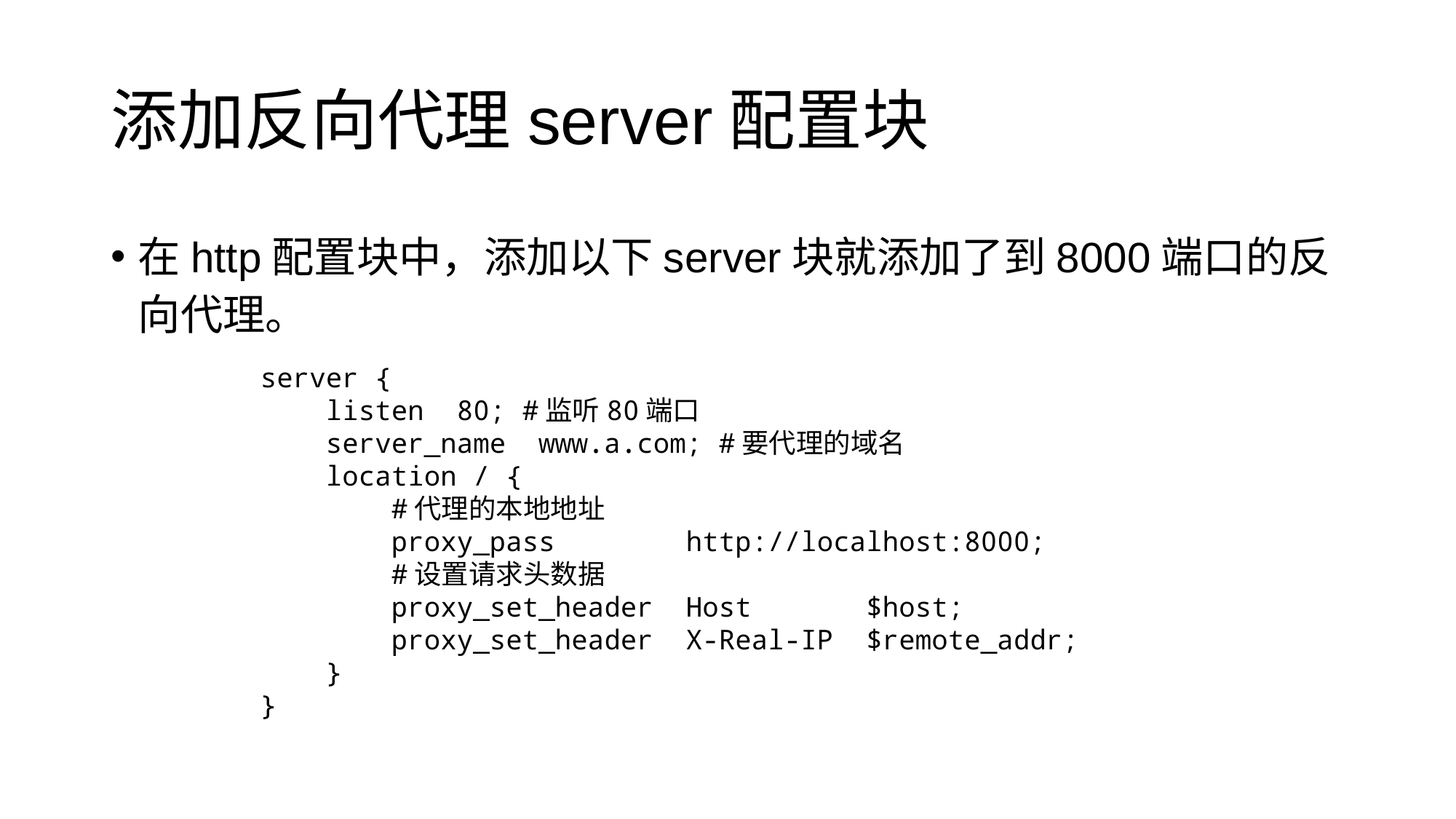

# 添加反向代理server配置块
在http配置块中，添加以下server块就添加了到8000端口的反向代理。

server {
    listen  80; #监听80端口
    server_name  www.a.com; #要代理的域名
    location / {
        #代理的本地地址
        proxy_pass        http://localhost:8000;
        #设置请求头数据
        proxy_set_header  Host       $host;
        proxy_set_header  X-Real-IP  $remote_addr;
    }
}